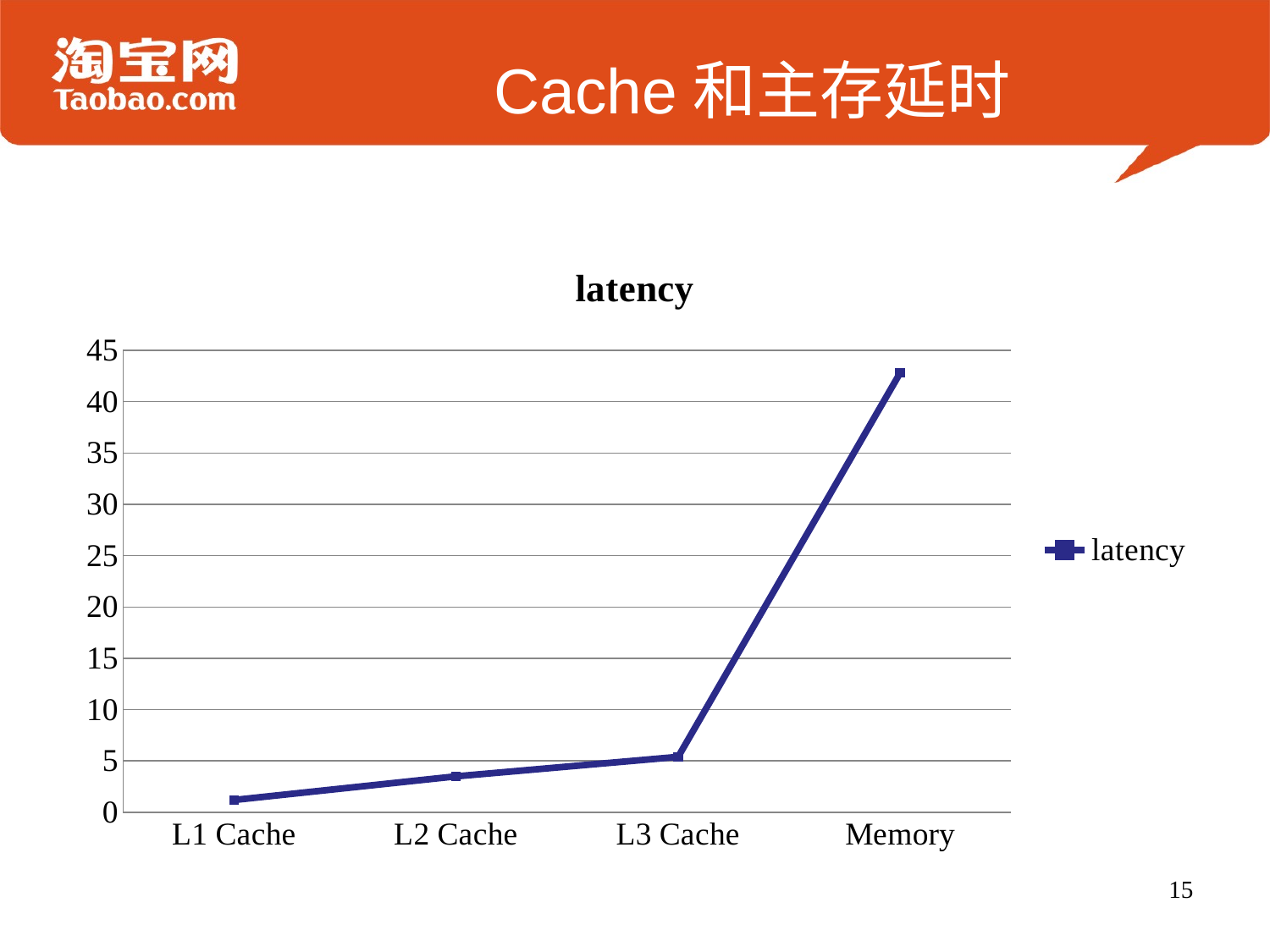

# Cache和主存延时

### Chart:

| Category | latency |
|---|---|
| L1 Cache | 1.2 |
| L2 Cache | 3.5 |
| L3 Cache | 5.4 |
| Memory | 42.8 |
15